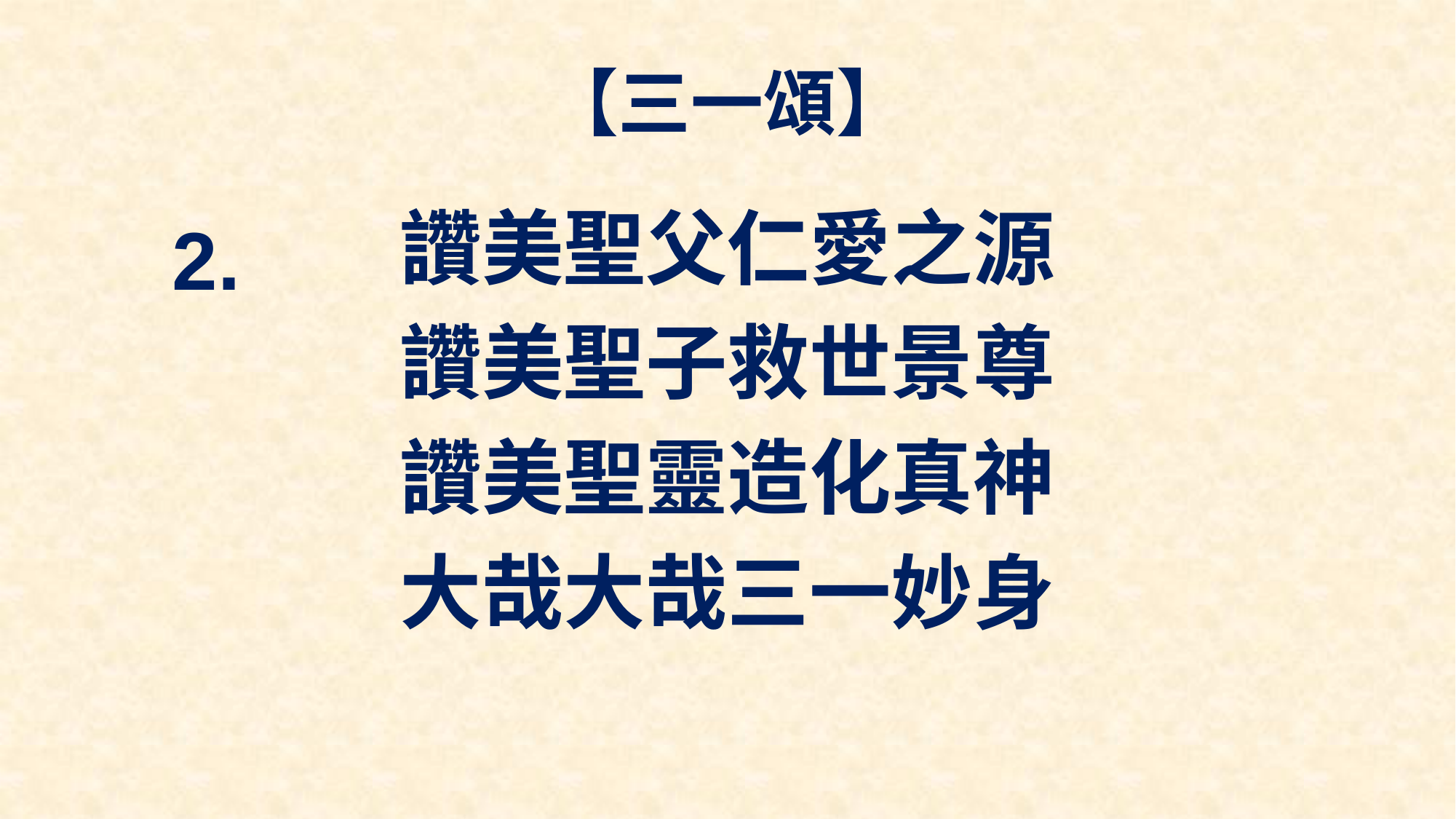

# 【三一頌】
讚美聖父仁愛之源
讚美聖子救世景尊
讚美聖靈造化真神
大哉大哉三一妙身
2.